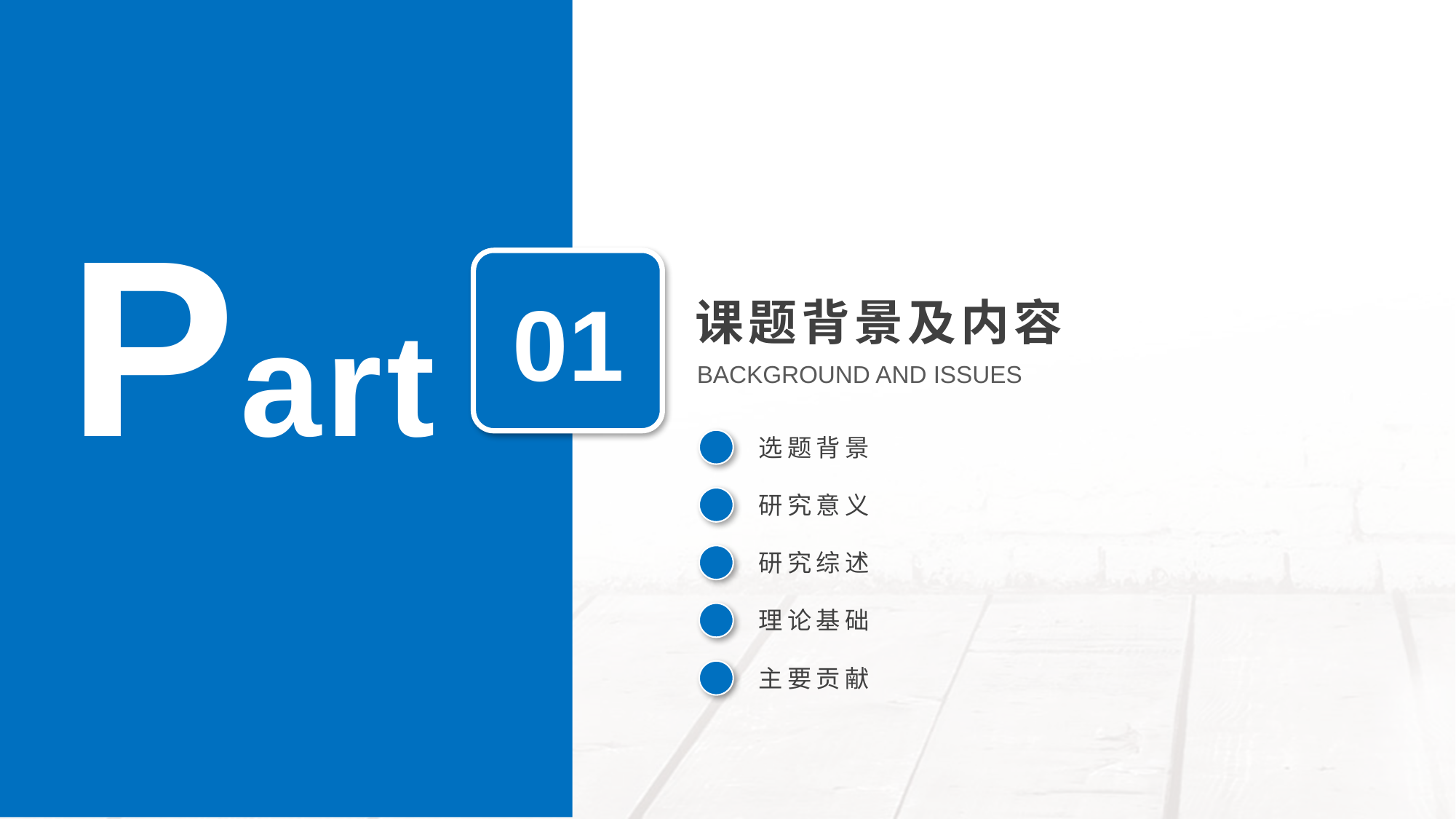

Part

01
课题背景及内容
BACKGROUND AND ISSUES
选题背景

研究意义

研究综述

理论基础

主要贡献